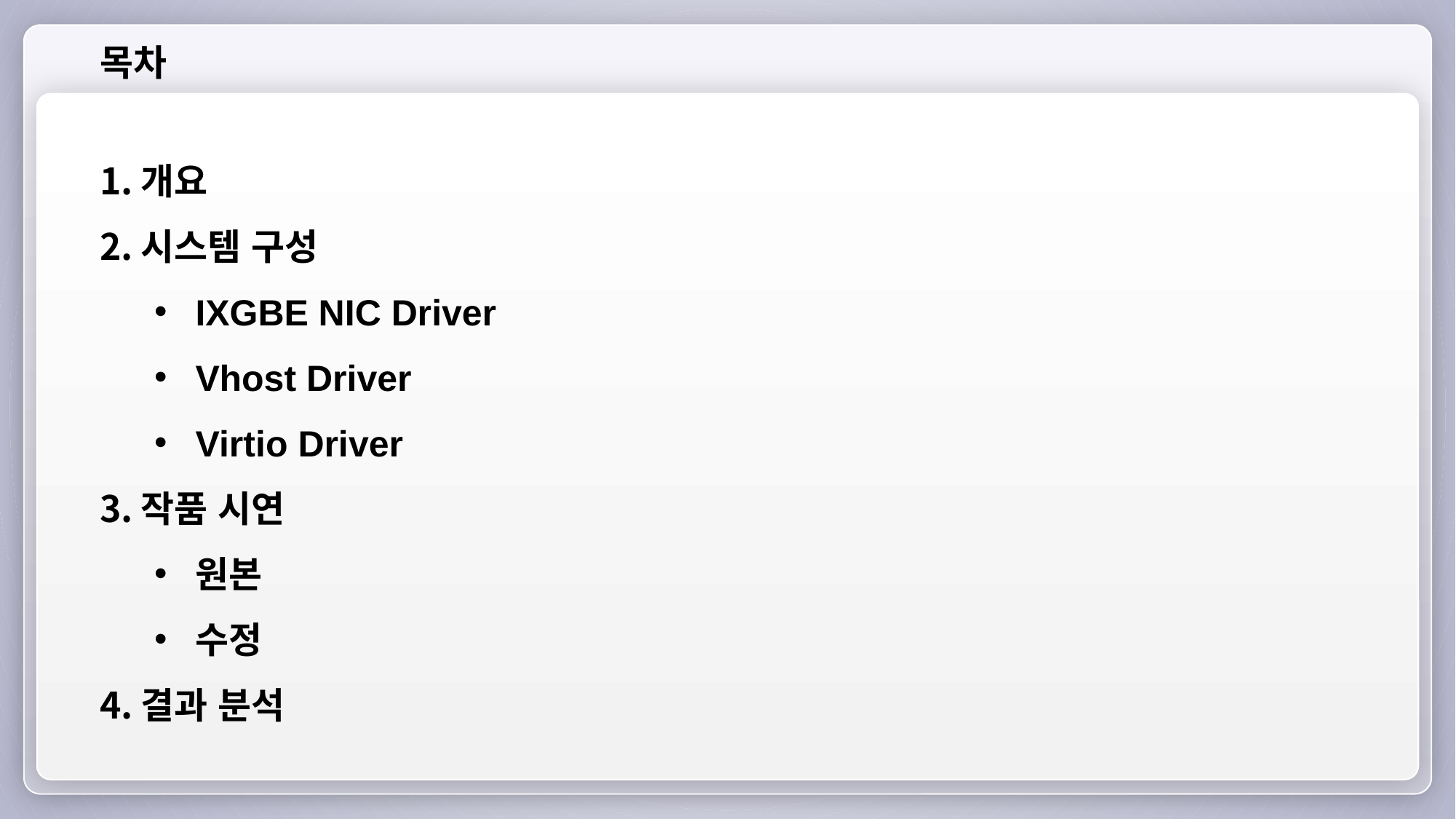

목차

개요
시스템 구성
IXGBE NIC Driver
Vhost Driver
Virtio Driver
작품 시연
원본
수정
결과 분석